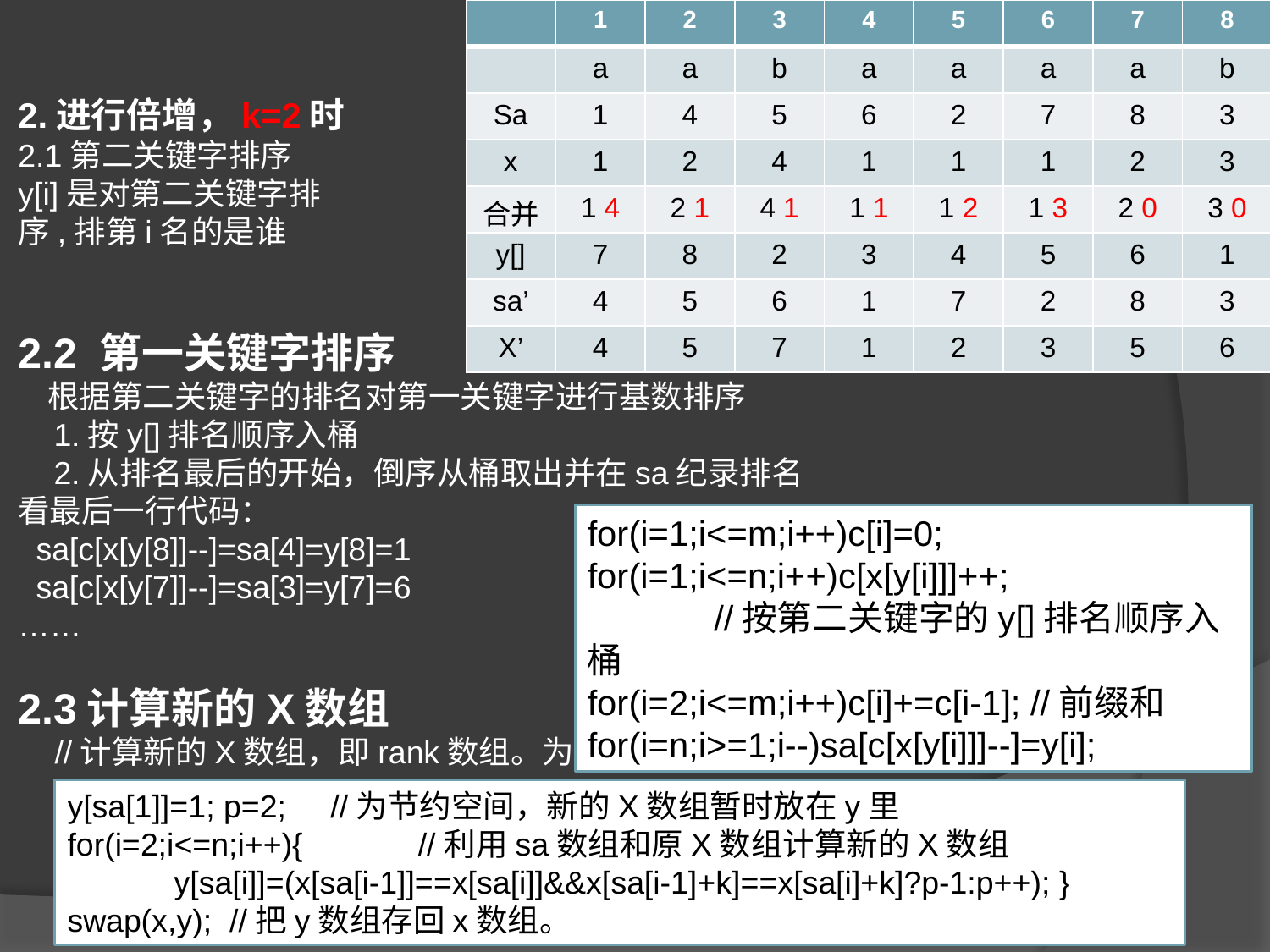

|  | 1 | 2 | 3 | 4 | 5 | 6 | 7 | 8 |
| --- | --- | --- | --- | --- | --- | --- | --- | --- |
|  | a | a | b | a | a | a | a | b |
| Sa | 1 | 4 | 5 | 6 | 2 | 7 | 8 | 3 |
| x | 1 | 2 | 4 | 1 | 1 | 1 | 2 | 3 |
| 合并 | 1 4 | 2 1 | 4 1 | 1 1 | 1 2 | 1 3 | 2 0 | 3 0 |
| y[] | 7 | 8 | 2 | 3 | 4 | 5 | 6 | 1 |
| sa’ | 4 | 5 | 6 | 1 | 7 | 2 | 8 | 3 |
| X’ | 4 | 5 | 7 | 1 | 2 | 3 | 5 | 6 |
2.进行倍增，k=2时
2.1第二关键字排序
y[i]是对第二关键字排
序,排第i名的是谁

2.2 第一关键字排序
   根据第二关键字的排名对第一关键字进行基数排序
    1.按y[]排名顺序入桶
    2.从排名最后的开始，倒序从桶取出并在sa纪录排名
看最后一行代码：
  sa[c[x[y[8]]--]=sa[4]=y[8]=1
  sa[c[x[y[7]]--]=sa[3]=y[7]=6
……
2.3计算新的X数组
    //计算新的X数组，即rank数组。为节约空间，暂时放在y里

for(i=1;i<=m;i++)c[i]=0;
for(i=1;i<=n;i++)c[x[y[i]]]++;
             //按第二关键字的y[]排名顺序入桶
for(i=2;i<=m;i++)c[i]+=c[i-1]; //前缀和
for(i=n;i>=1;i--)sa[c[x[y[i]]]--]=y[i];
y[sa[1]]=1; p=2;     //为节约空间，新的X数组暂时放在y里
for(i=2;i<=n;i++){             //利用sa数组和原X数组计算新的X数组
            y[sa[i]]=(x[sa[i-1]]==x[sa[i]]&&x[sa[i-1]+k]==x[sa[i]+k]?p-1:p++); }
swap(x,y);  //把y数组存回x数组。